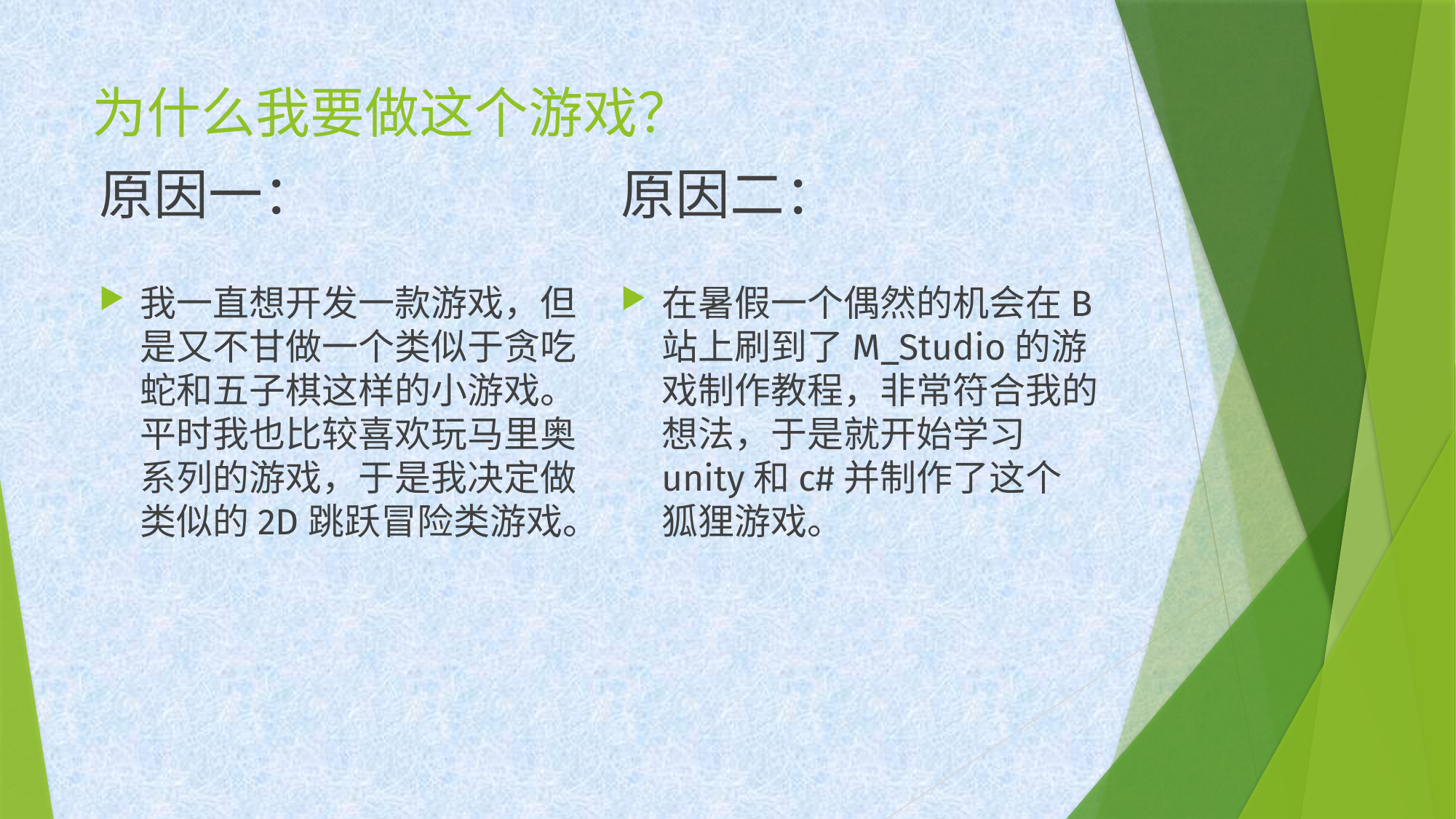

# 为什么我要做这个游戏？
原因一：
原因二：
在暑假一个偶然的机会在B站上刷到了M_Studio的游戏制作教程，非常符合我的想法，于是就开始学习unity和c#并制作了这个狐狸游戏。
我一直想开发一款游戏，但是又不甘做一个类似于贪吃蛇和五子棋这样的小游戏。平时我也比较喜欢玩马里奥系列的游戏，于是我决定做类似的2D跳跃冒险类游戏。